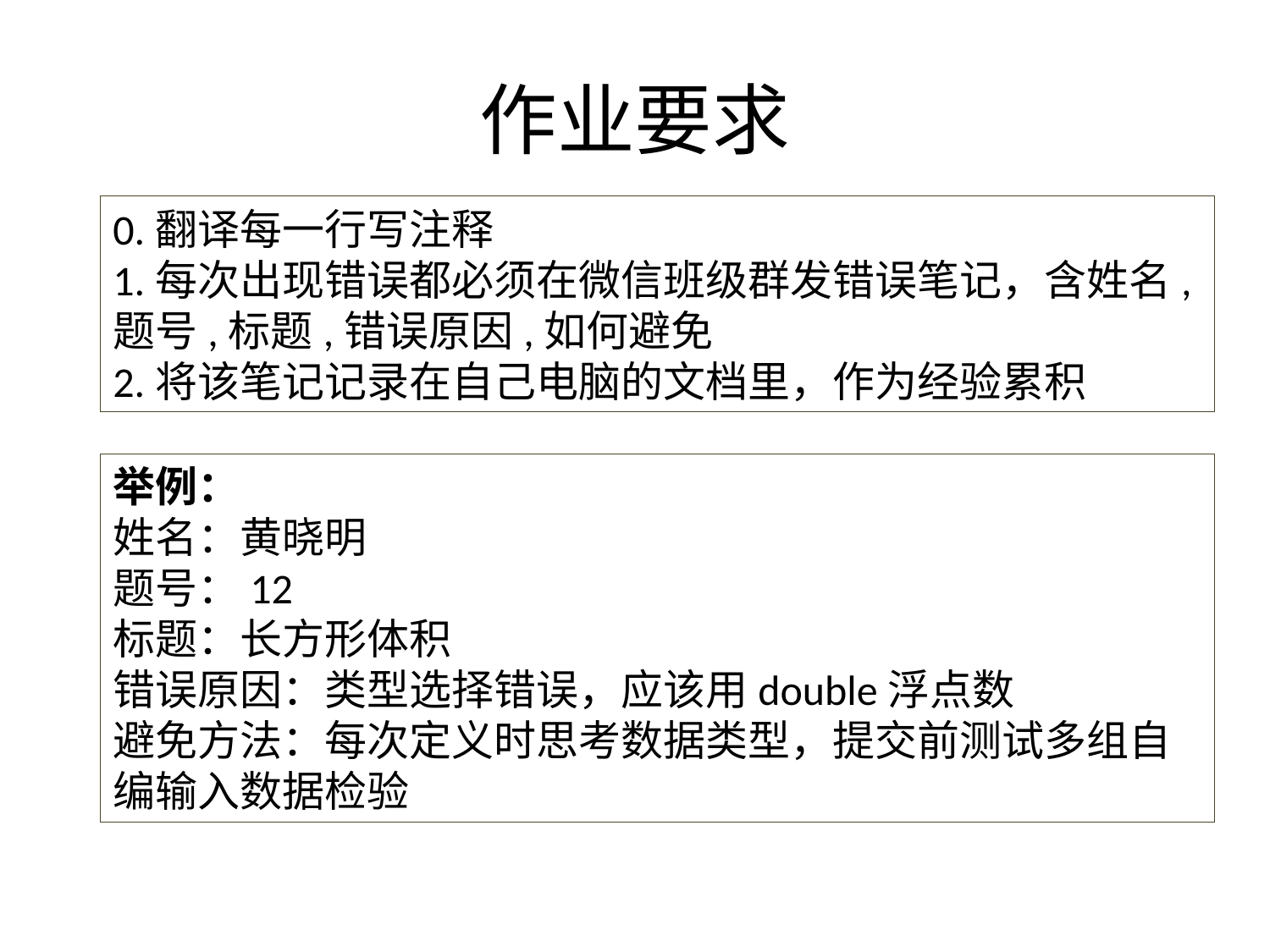

耗时约
2分钟
# 作业要求
0.翻译每一行写注释
1.每次出现错误都必须在微信班级群发错误笔记，含姓名,题号,标题,错误原因,如何避免
2.将该笔记记录在自己电脑的文档里，作为经验累积
举例：
姓名：黄晓明
题号：12
标题：长方形体积
错误原因：类型选择错误，应该用double浮点数
避免方法：每次定义时思考数据类型，提交前测试多组自编输入数据检验